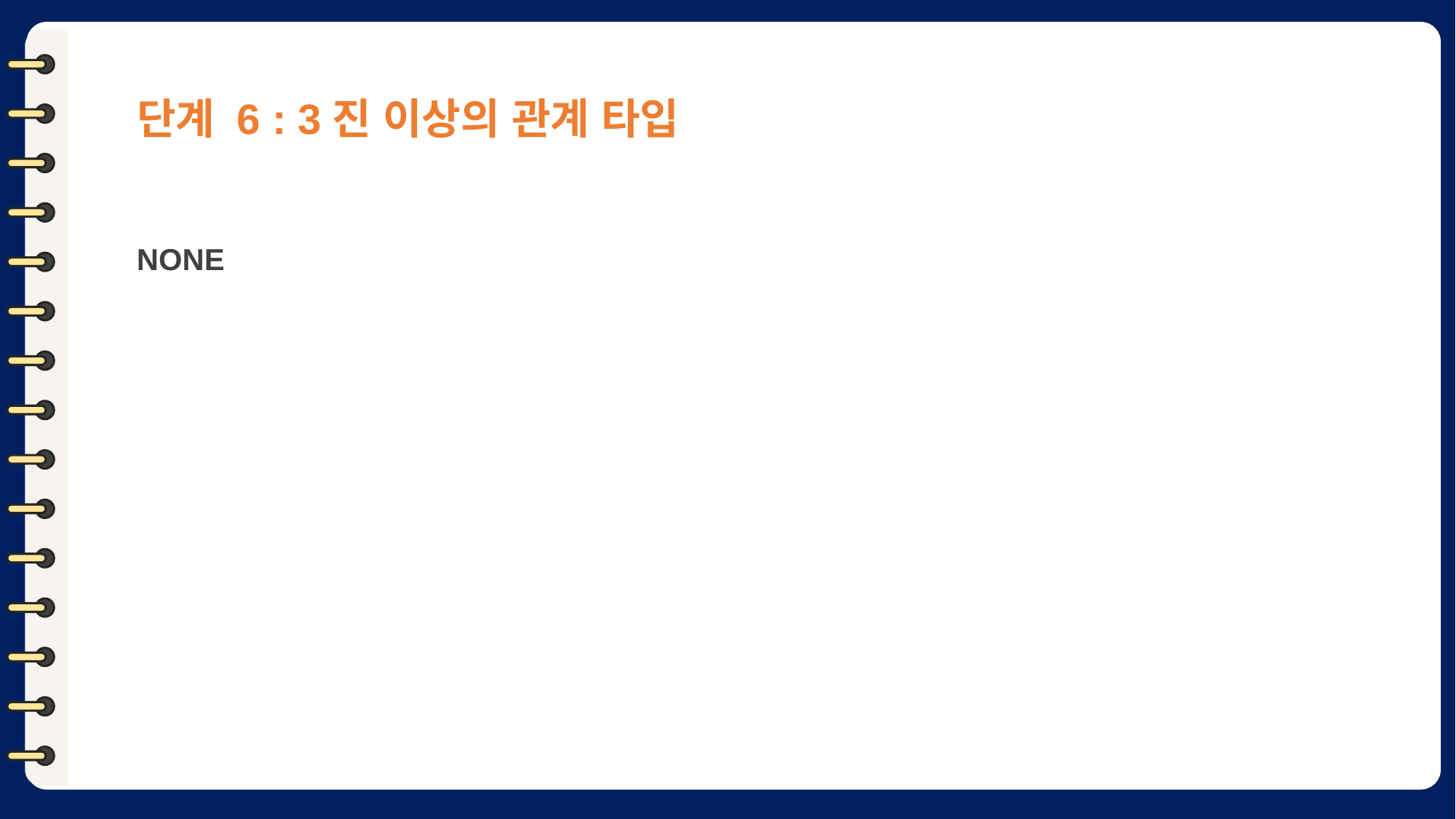

단계 6 : 3진 이상의 관계 타입
NONE